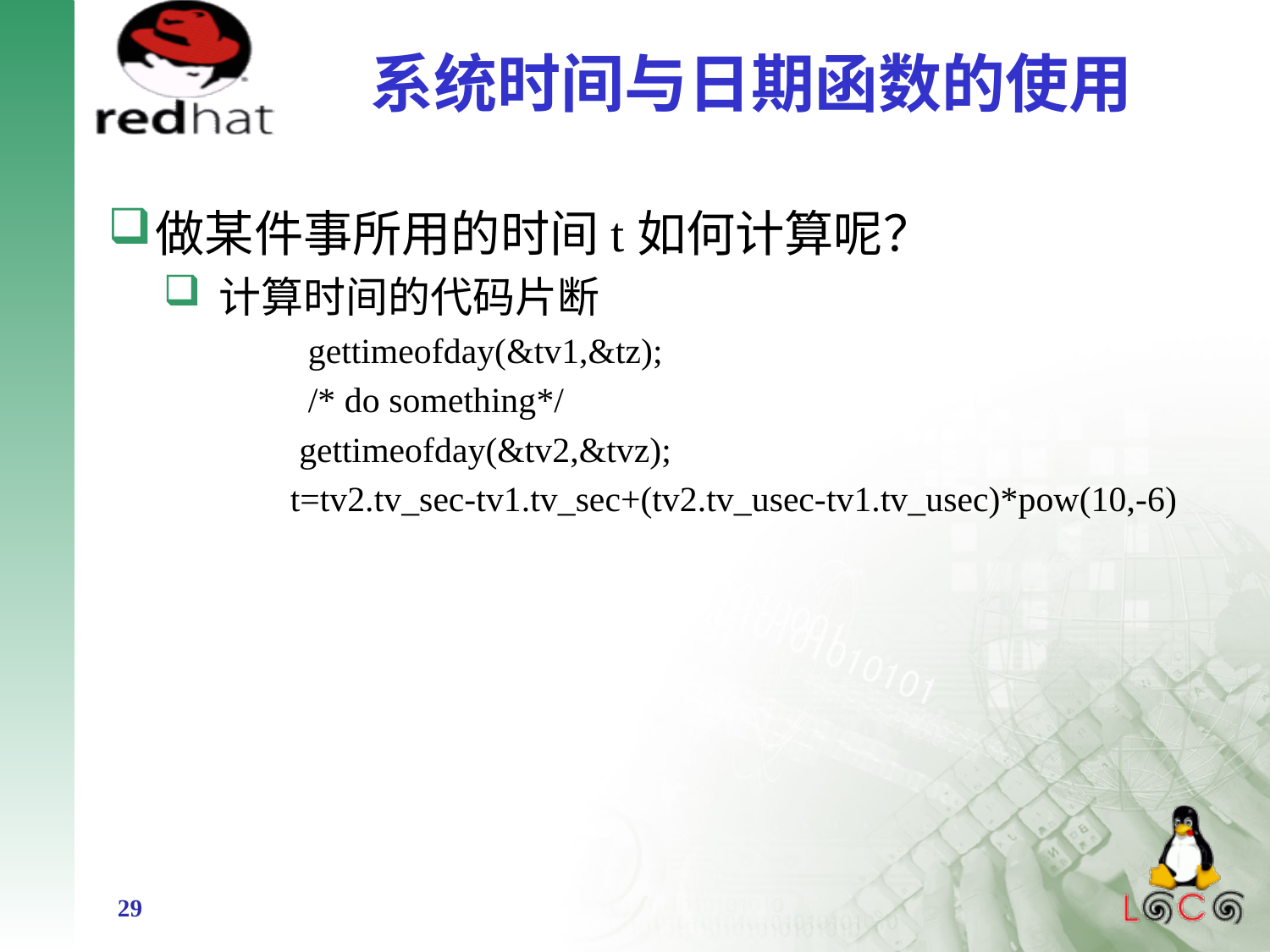

# 系统时间与日期函数的使用
做某件事所用的时间t如何计算呢？
计算时间的代码片断
  gettimeofday(&tv1,&tz);
  /* do something*/
 gettimeofday(&tv2,&tvz);
t=tv2.tv_sec-tv1.tv_sec+(tv2.tv_usec-tv1.tv_usec)*pow(10,-6)

29